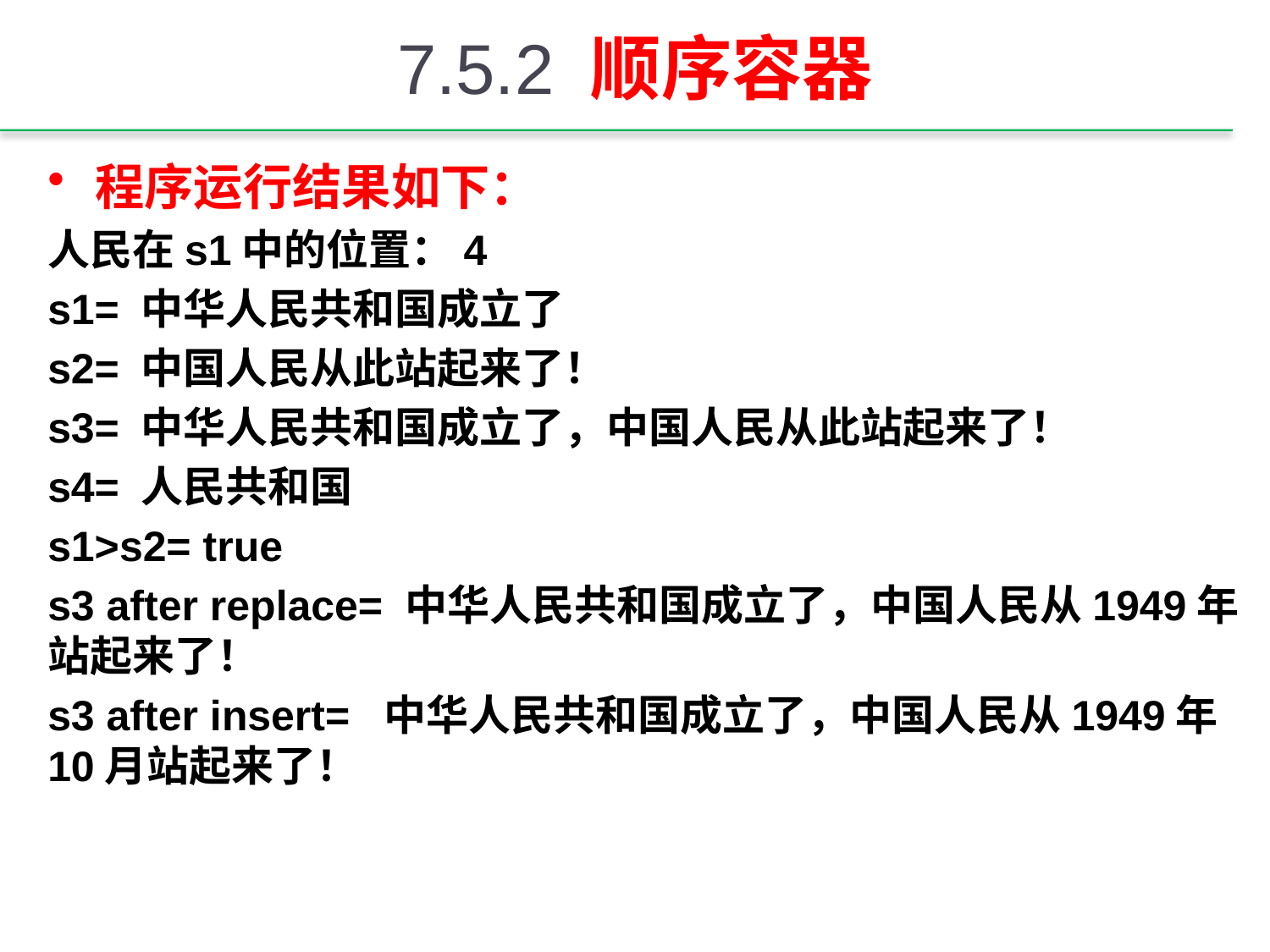

# 7.5.2 顺序容器
程序运行结果如下：
人民在s1中的位置：4
s1= 中华人民共和国成立了
s2= 中国人民从此站起来了！
s3= 中华人民共和国成立了，中国人民从此站起来了！
s4= 人民共和国
s1>s2= true
s3 after replace= 中华人民共和国成立了，中国人民从1949年站起来了！
s3 after insert=  中华人民共和国成立了，中国人民从1949年10月站起来了！